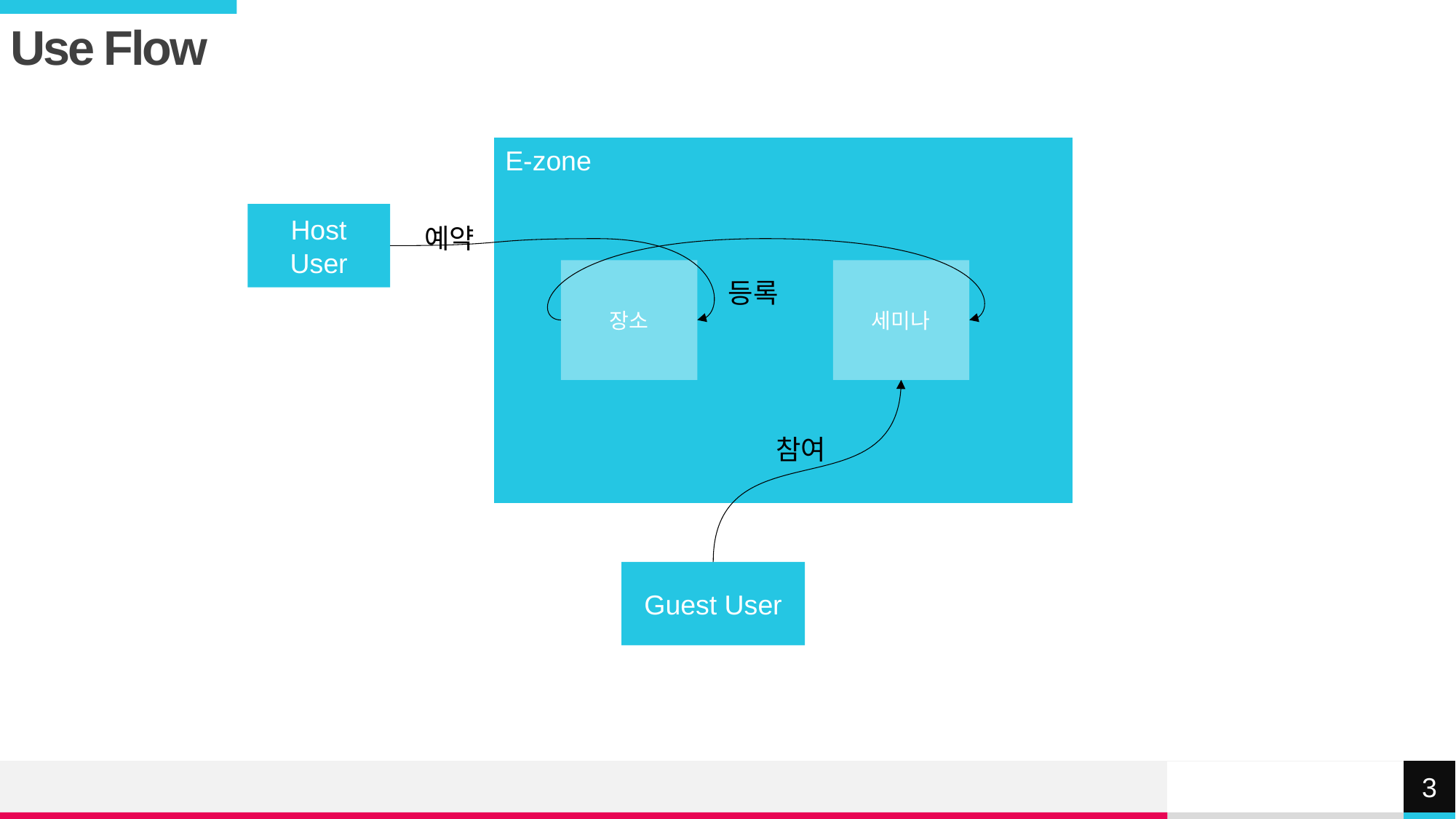

Use Flow
E-zone
Host User
예약
장소
세미나
등록
참여
Guest User
3